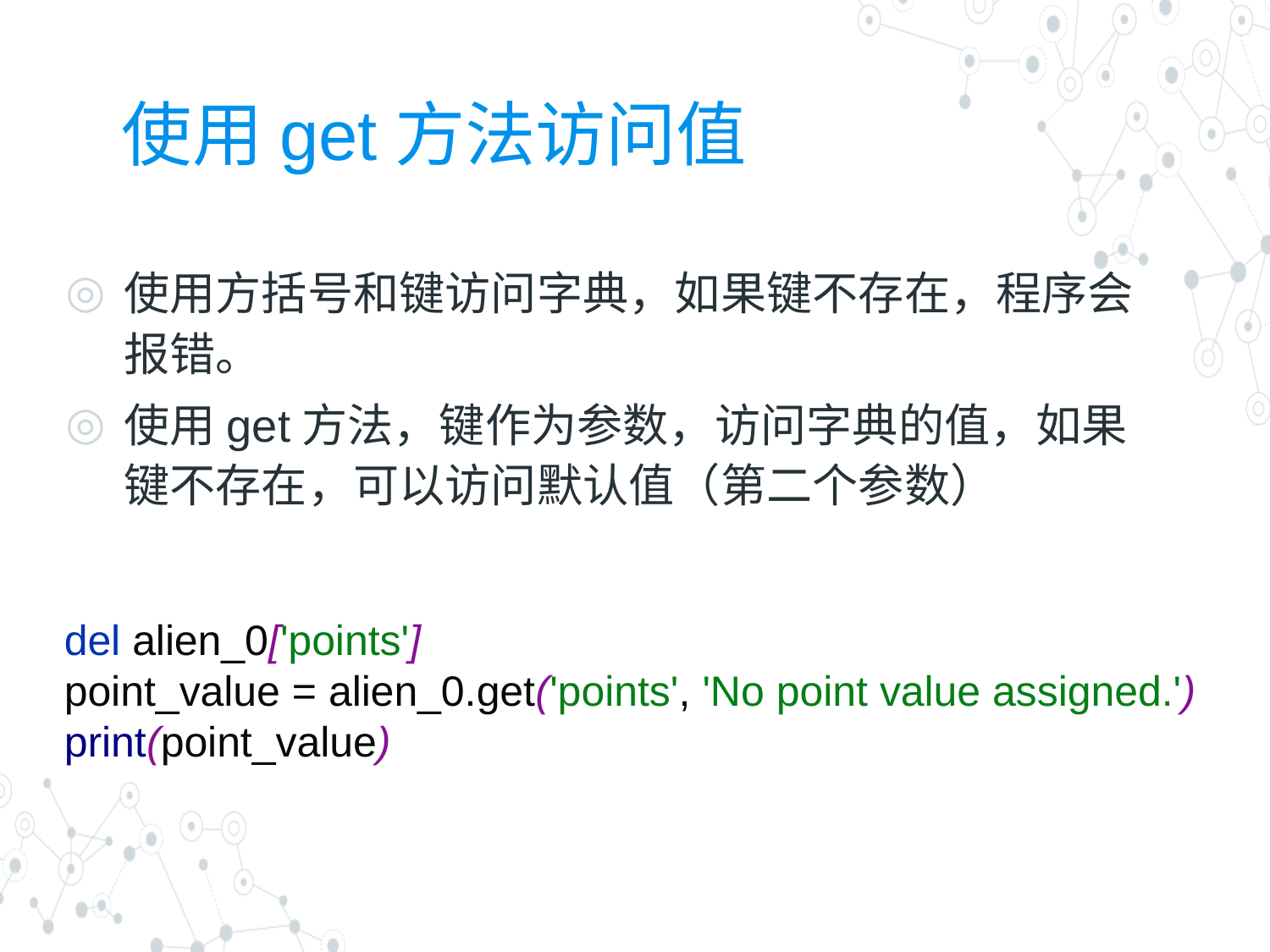

# 使用get方法访问值
使用方括号和键访问字典，如果键不存在，程序会报错。
使用get方法，键作为参数，访问字典的值，如果键不存在，可以访问默认值（第二个参数）

del alien_0['points']
point_value = alien_0.get('points', 'No point value assigned.')
print(point_value)